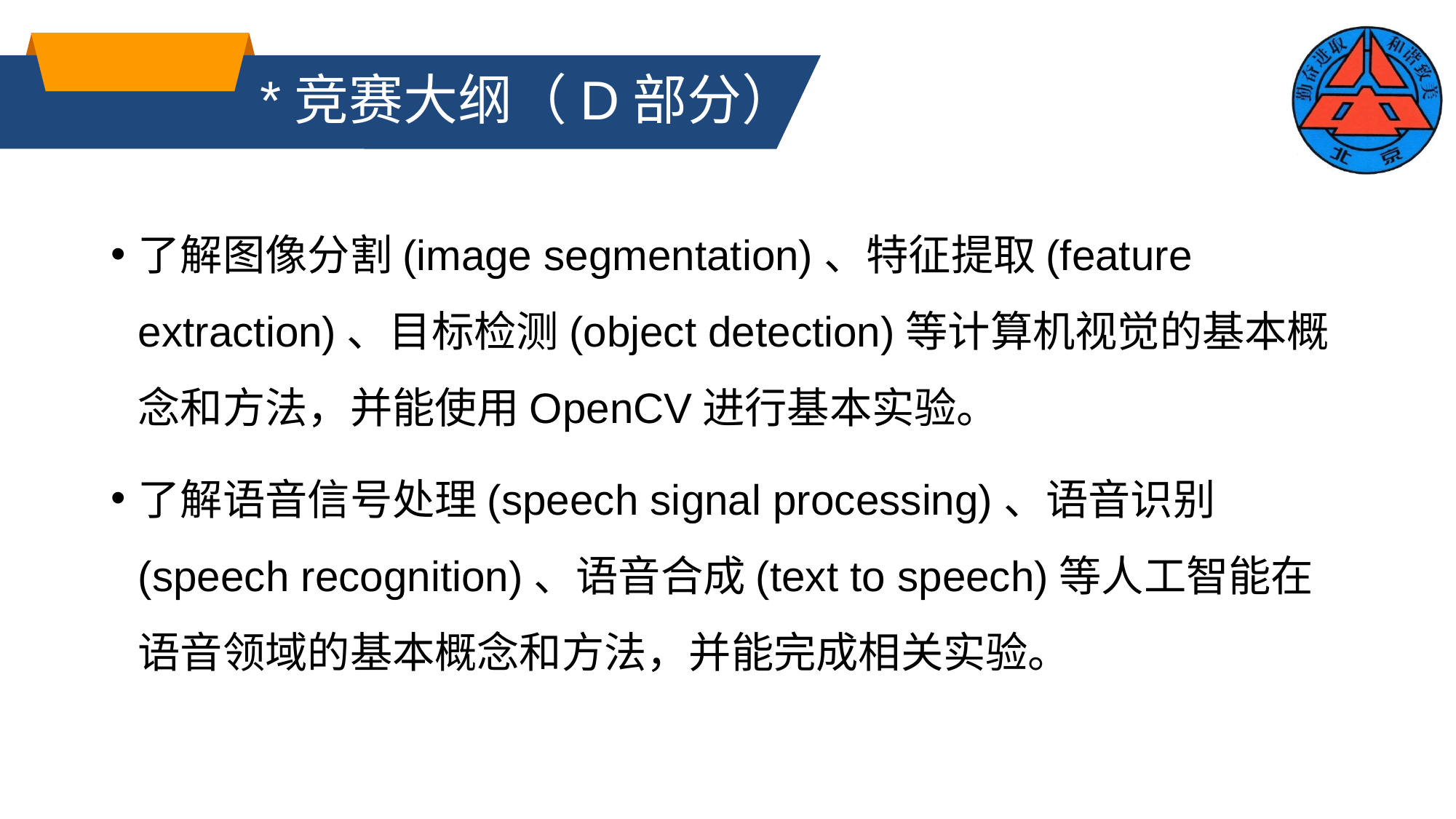

# *竞赛大纲（D部分）
了解图像分割(image segmentation)、特征提取(feature extraction)、目标检测(object detection)等计算机视觉的基本概念和方法，并能使用OpenCV进行基本实验。
了解语音信号处理(speech signal processing)、语音识别(speech recognition)、语音合成(text to speech)等人工智能在语音领域的基本概念和方法，并能完成相关实验。